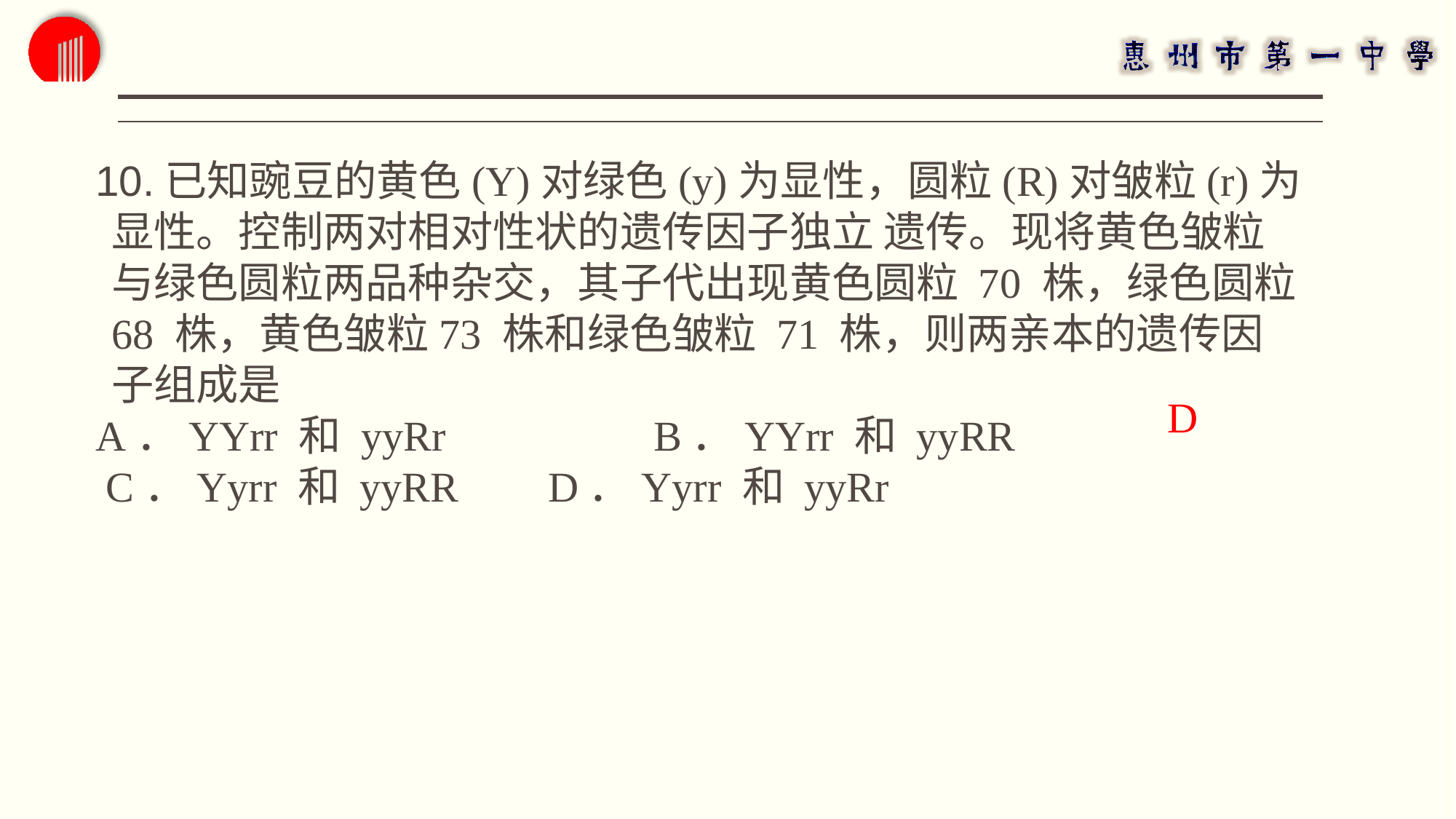

10.已知豌豆的黄色(Y)对绿色(y)为显性，圆粒(R)对皱粒(r)为显性。控制两对相对性状的遗传因子独立 遗传。现将黄色皱粒与绿色圆粒两品种杂交，其子代出现黄色圆粒 70 株，绿色圆粒 68 株，黄色皱粒73 株和绿色皱粒 71 株，则两亲本的遗传因子组成是
A．YYrr 和 yyRr	          B．YYrr 和 yyRR
 C．Yyrr 和 yyRR	D．Yyrr 和 yyRr
D